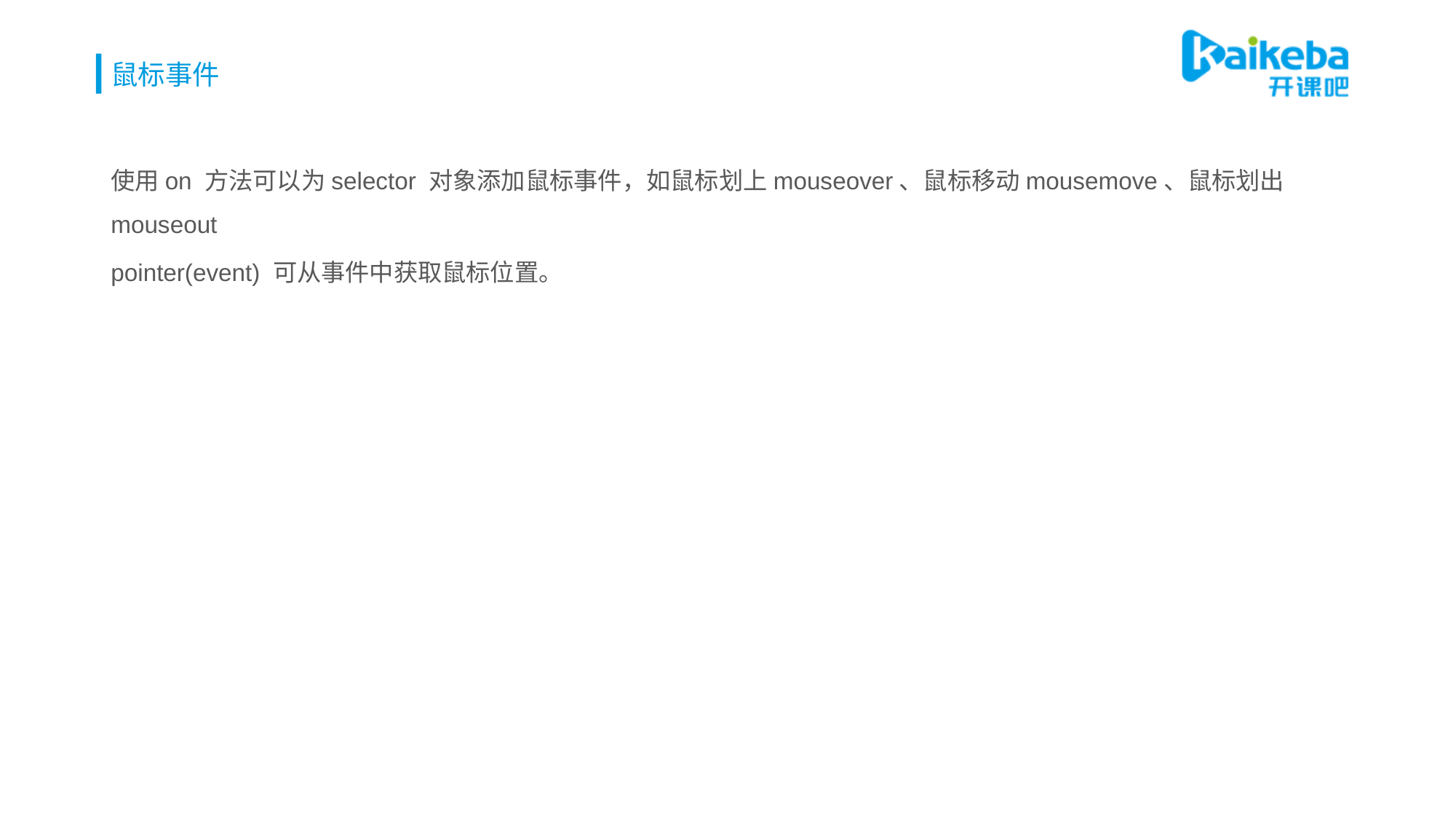

# 鼠标事件
使用on 方法可以为selector 对象添加鼠标事件，如鼠标划上mouseover、鼠标移动mousemove、鼠标划出mouseout
pointer(event) 可从事件中获取鼠标位置。